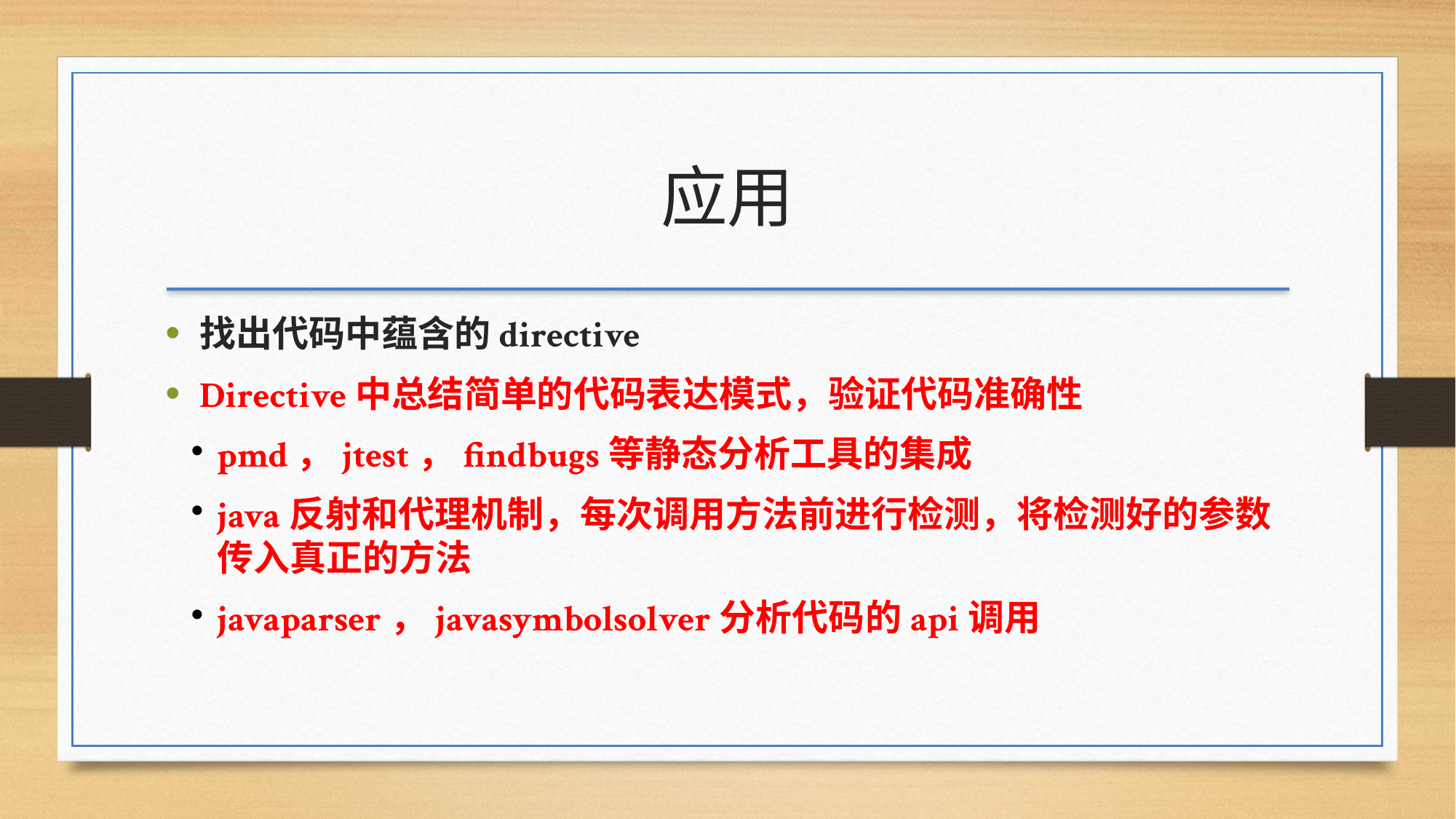

应用
找出代码中蕴含的directive
Directive中总结简单的代码表达模式，验证代码准确性
pmd，jtest，findbugs等静态分析工具的集成
java反射和代理机制，每次调用方法前进行检测，将检测好的参数传入真正的方法
javaparser，javasymbolsolver分析代码的api调用